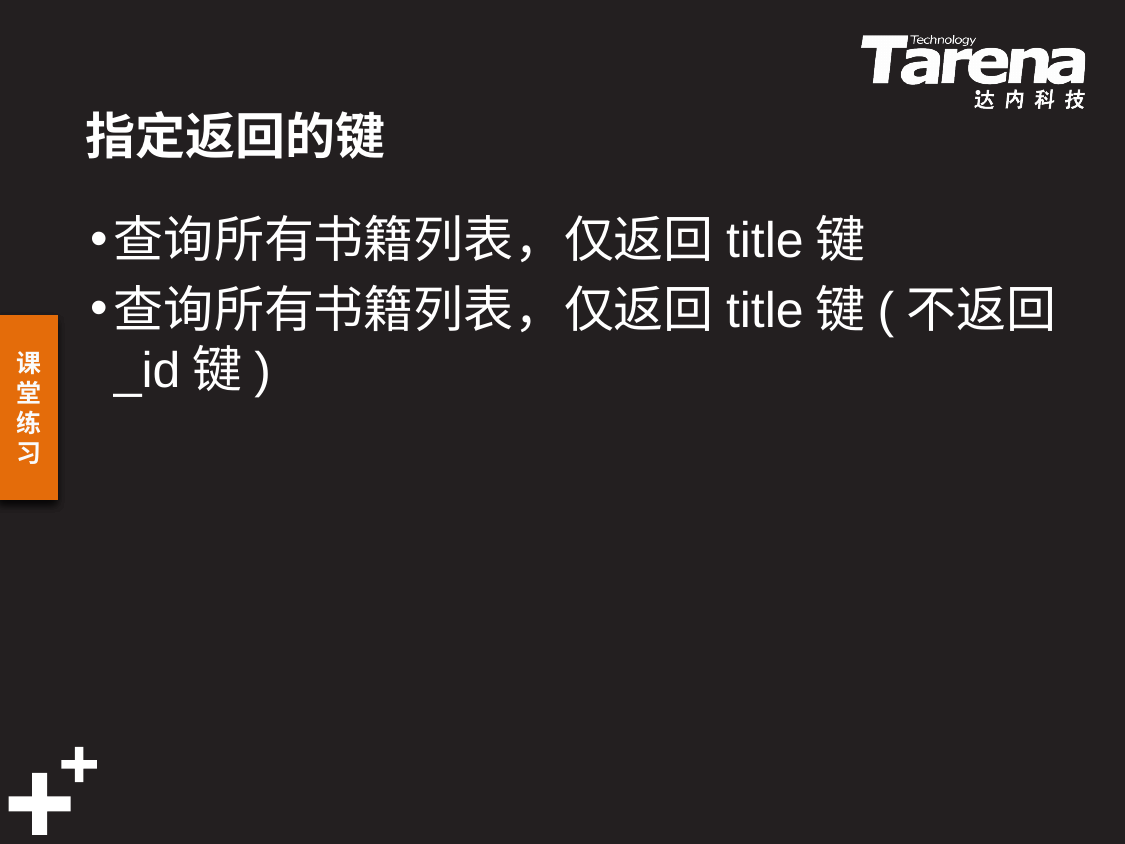

# 指定返回的键
查询所有书籍列表，仅返回title键
查询所有书籍列表，仅返回title键(不返回_id键)